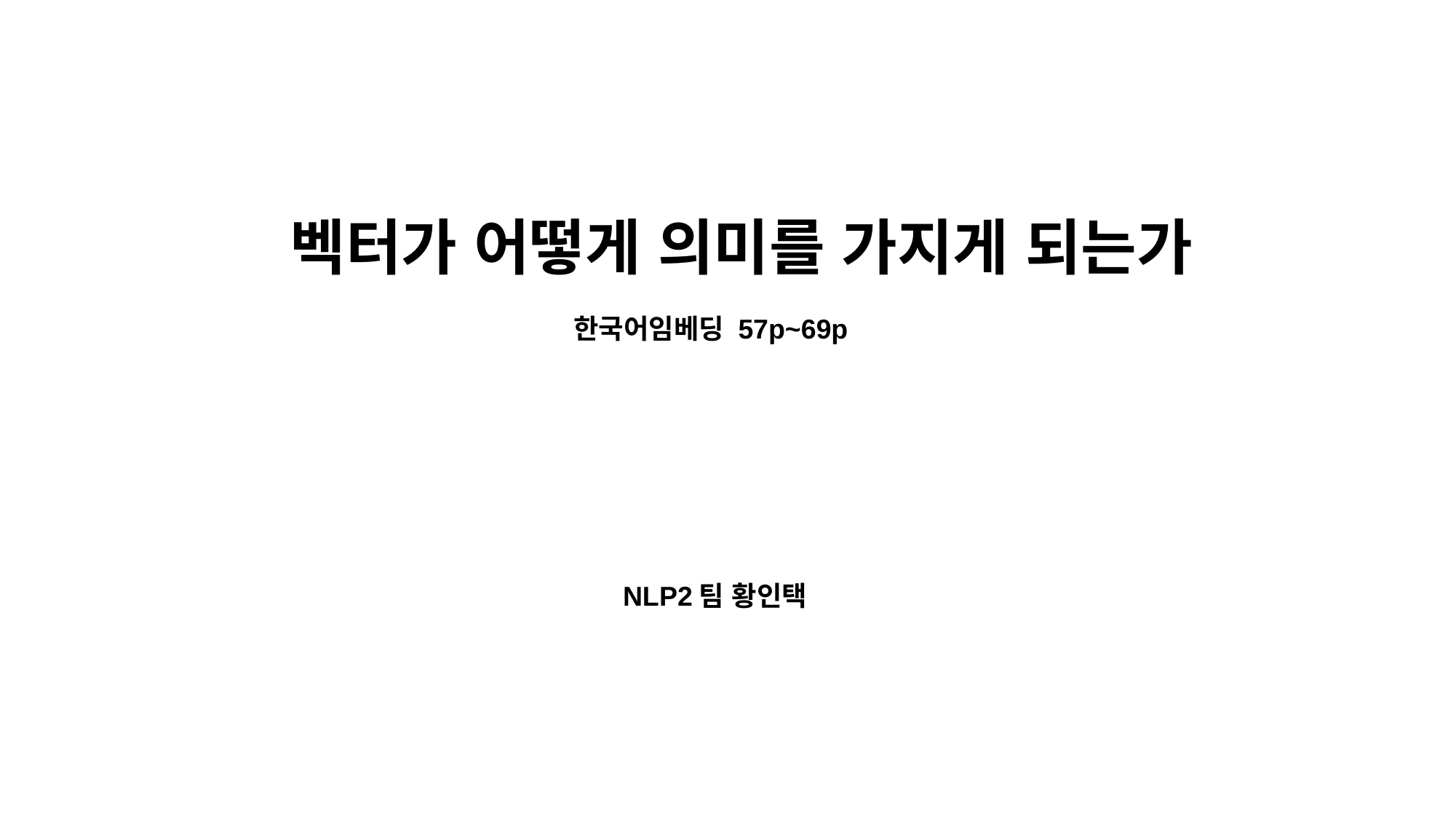

# 벡터가 어떻게 의미를 가지게 되는가
한국어임베딩 57p~69p
NLP2팀 황인택